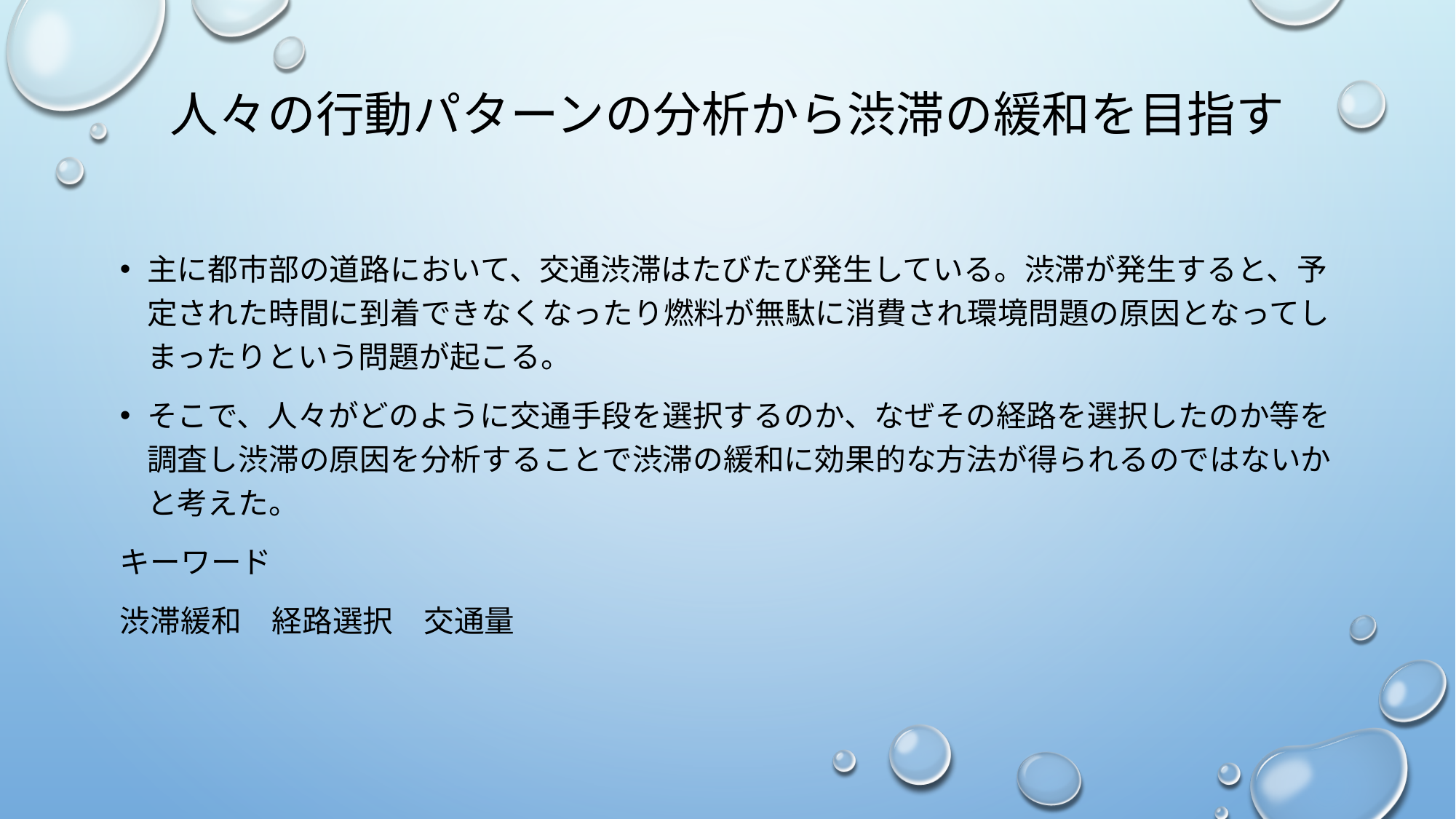

# 人々の行動パターンの分析から渋滞の緩和を目指す
主に都市部の道路において、交通渋滞はたびたび発生している。渋滞が発生すると、予定された時間に到着できなくなったり燃料が無駄に消費され環境問題の原因となってしまったりという問題が起こる。
そこで、人々がどのように交通手段を選択するのか、なぜその経路を選択したのか等を調査し渋滞の原因を分析することで渋滞の緩和に効果的な方法が得られるのではないかと考えた。
キーワード
渋滞緩和　経路選択　交通量